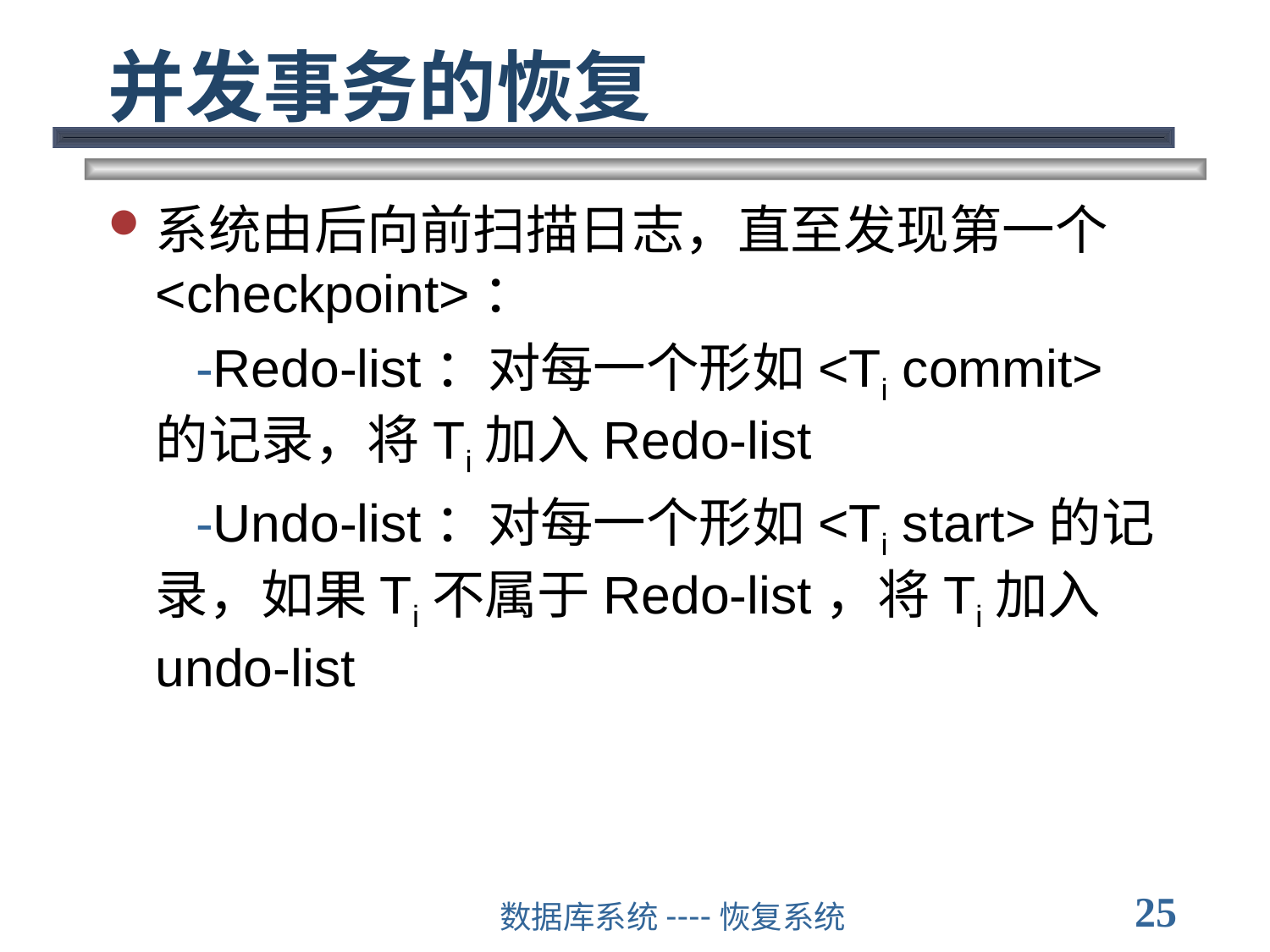

# 并发事务的恢复
系统由后向前扫描日志，直至发现第一个<checkpoint>：
      -Redo-list：对每一个形如<Ti commit>的记录，将Ti加入Redo-list
      -Undo-list：对每一个形如<Ti start>的记录，如果Ti不属于Redo-list，将Ti加入undo-list
25
数据库系统----恢复系统